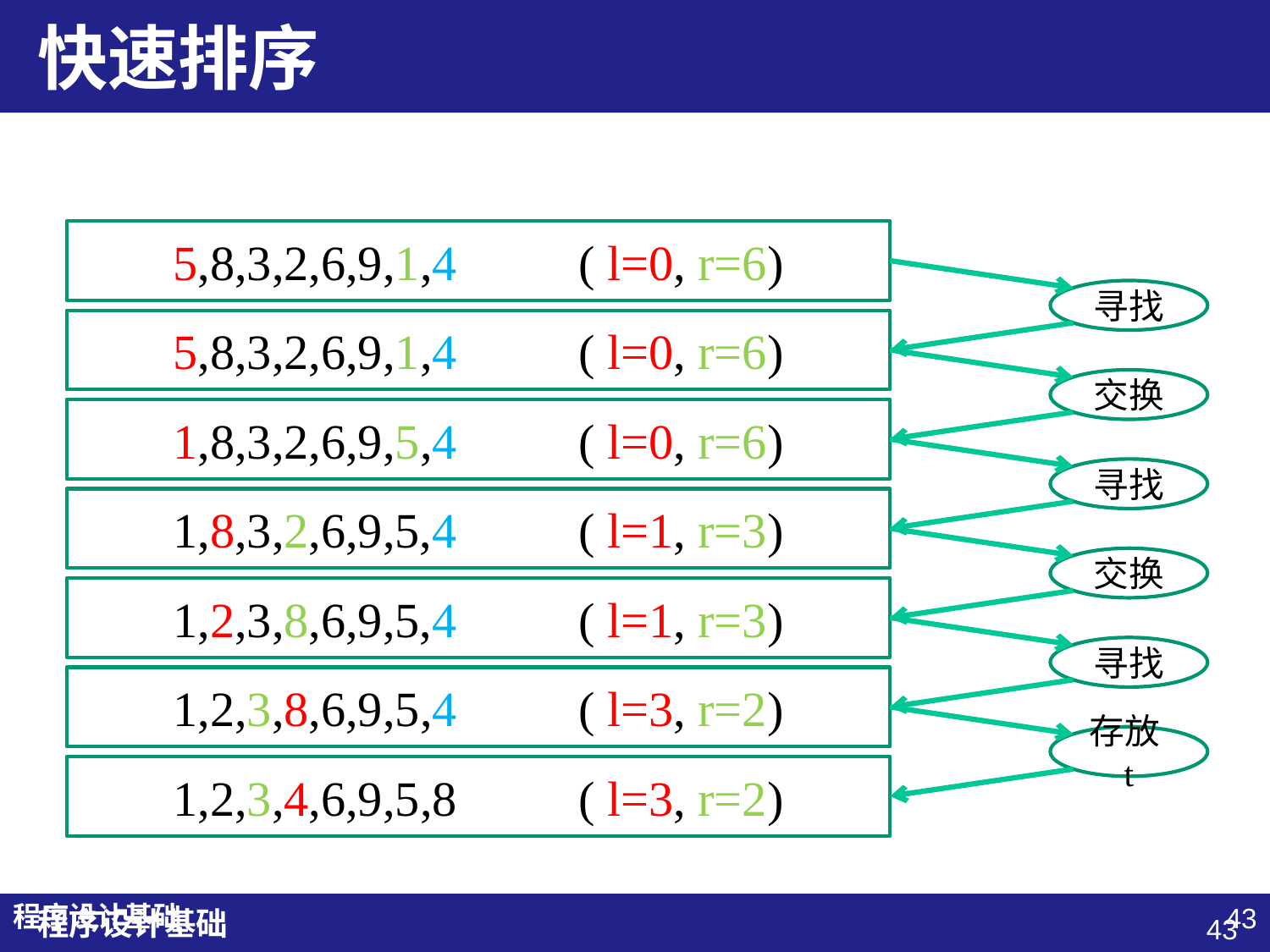

# 快速排序
5,8,3,2,6,9,1,4	  ( l=0, r=6)
寻找
5,8,3,2,6,9,1,4	  ( l=0, r=6)
交换
1,8,3,2,6,9,5,4	  ( l=0, r=6)
寻找
1,8,3,2,6,9,5,4	  ( l=1, r=3)
交换
1,2,3,8,6,9,5,4	  ( l=1, r=3)
寻找
1,2,3,8,6,9,5,4	  ( l=3, r=2)
存放t
1,2,3,4,6,9,5,8	  ( l=3, r=2)
程序设计基础
43